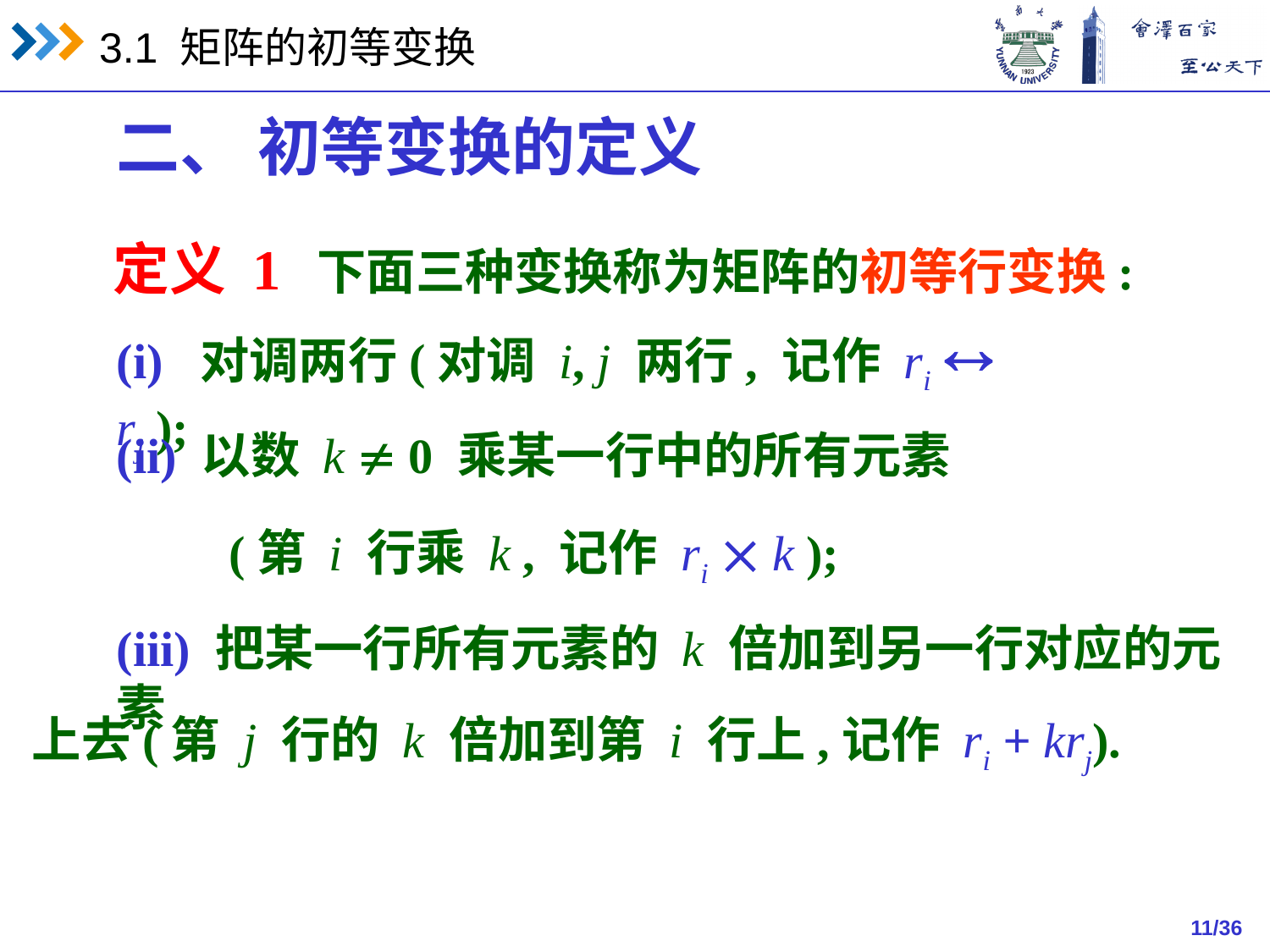

二、 初等变换的定义
定义 1  下面三种变换称为矩阵的初等行变换:
(i)  对调两行(对调 i, j 两行, 记作 ri ↔ rj );
(ii) 以数 k ≠ 0 乘某一行中的所有元素
 (第 i 行乘 k , 记作 ri × k );
(iii) 把某一行所有元素的 k 倍加到另一行对应的元素
上去(第 j 行的 k 倍加到第 i 行上,记作 ri + krj).